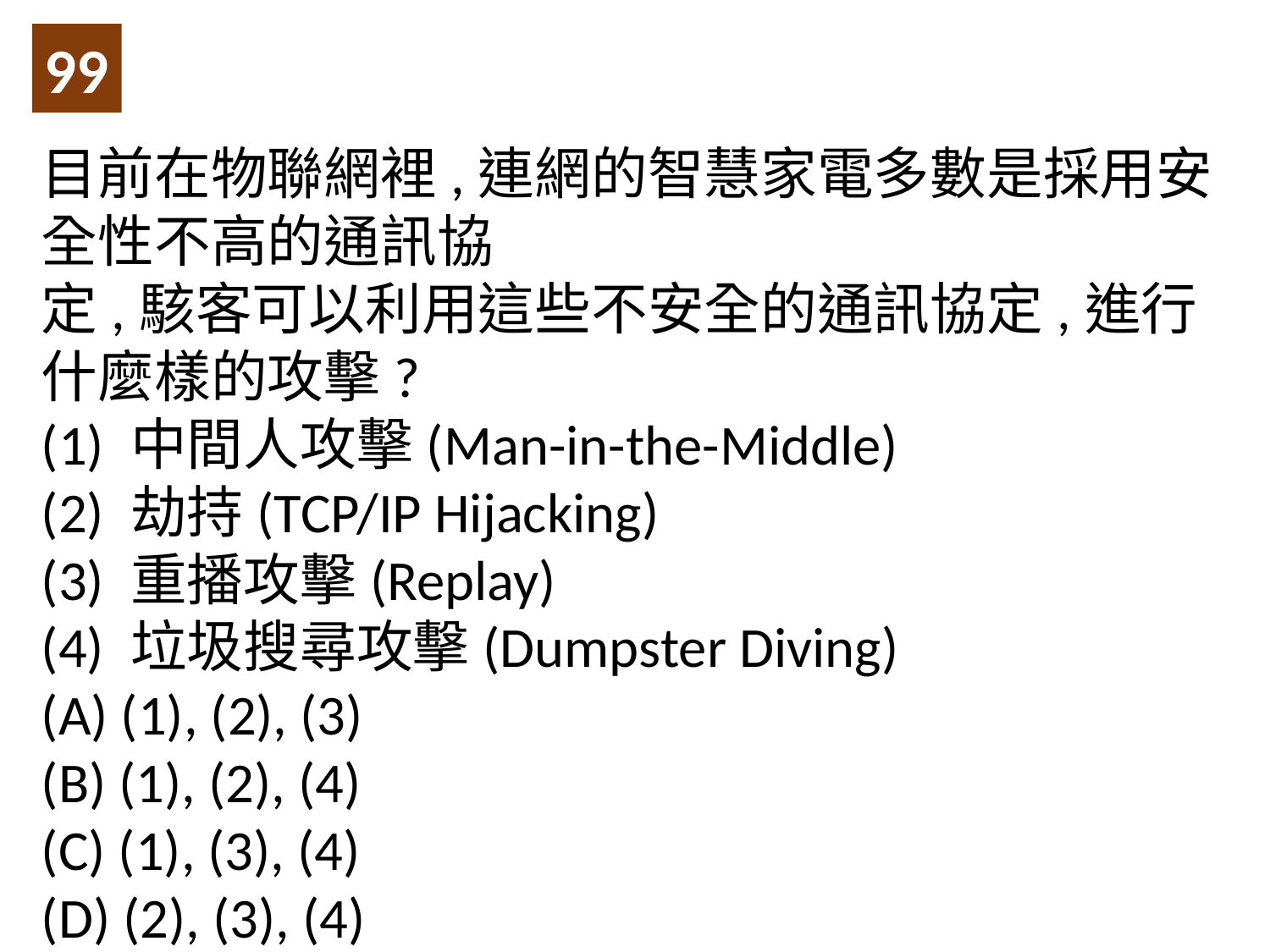

99
目前在物聯網裡,連網的智慧家電多數是採用安全性不高的通訊協
定,駭客可以利用這些不安全的通訊協定,進行什麼樣的攻擊?
(1) 中間人攻擊(Man-in-the-Middle)
(2) 劫持(TCP/IP Hijacking)
(3) 重播攻擊(Replay)
(4) 垃圾搜尋攻擊(Dumpster Diving)
(A) (1), (2), (3)
(B) (1), (2), (4)
(C) (1), (3), (4)
(D) (2), (3), (4)